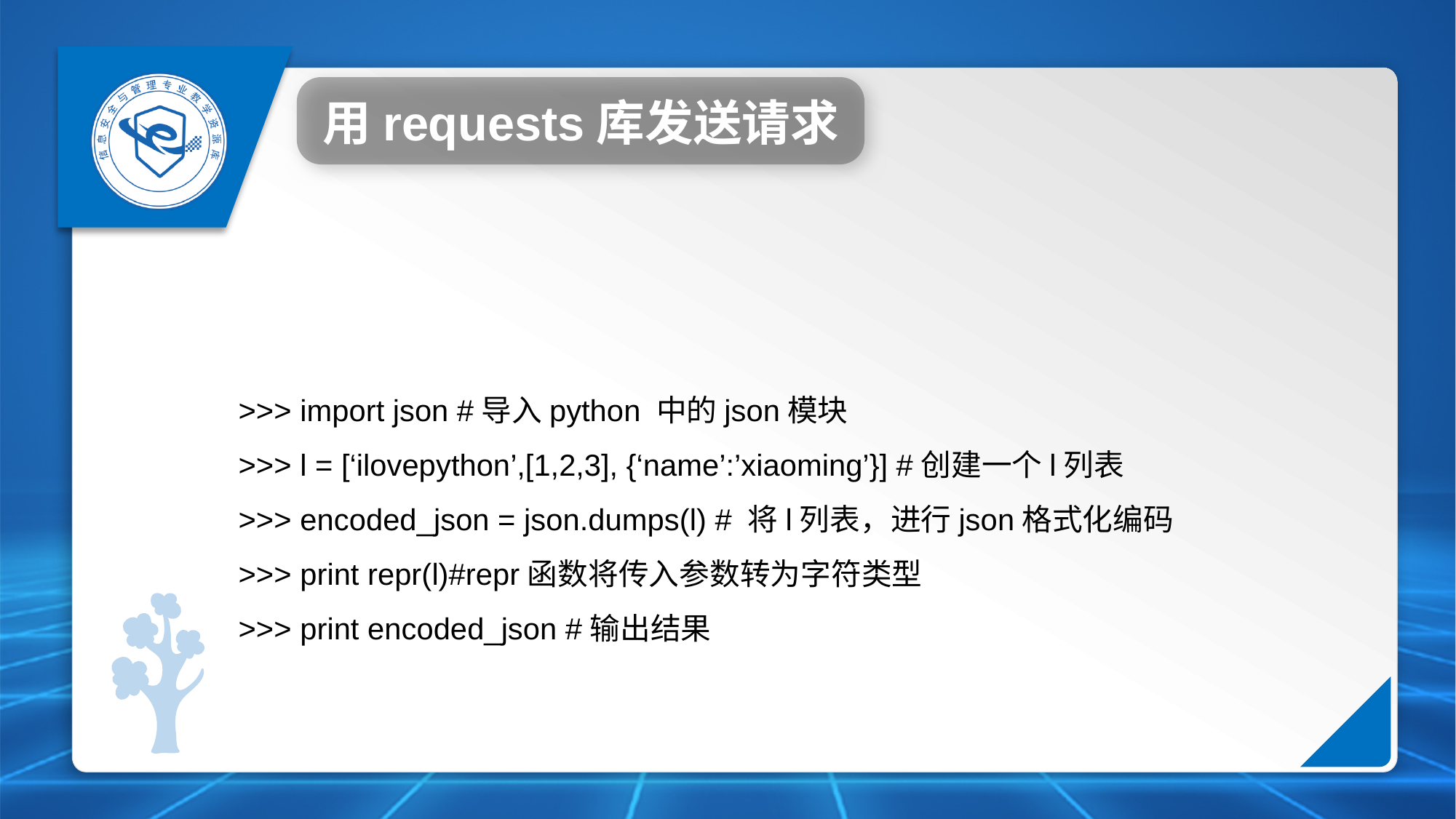

用requests库发送请求
>>> import json #导入python 中的json模块
>>> l = [‘ilovepython’,[1,2,3], {‘name’:’xiaoming’}] #创建一个l列表
>>> encoded_json = json.dumps(l) # 将l列表，进行json格式化编码
>>> print repr(l)#repr函数将传入参数转为字符类型
>>> print encoded_json #输出结果